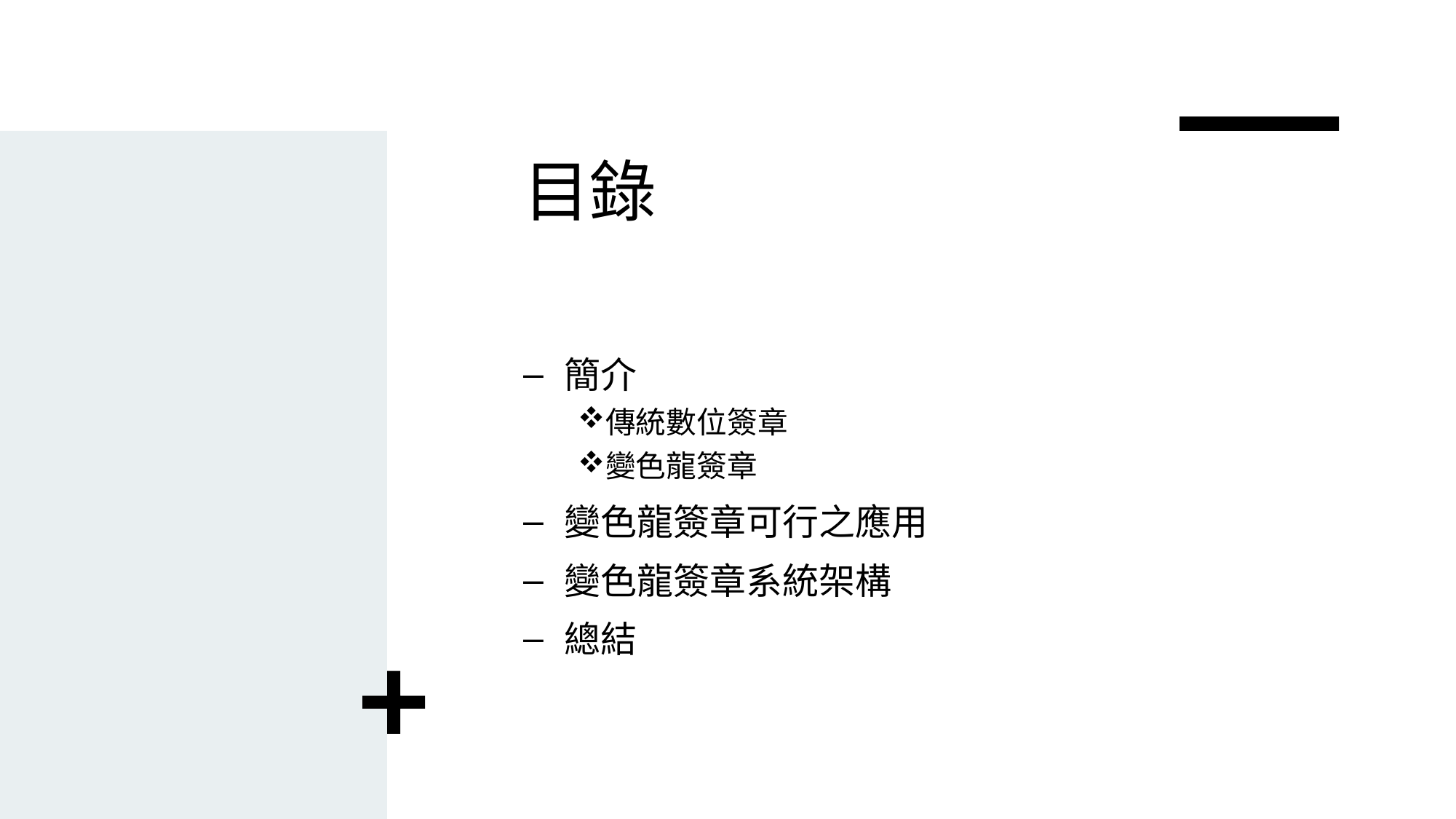

# 目錄
簡介
傳統數位簽章
變色龍簽章
變色龍簽章可行之應用
變色龍簽章系統架構
總結